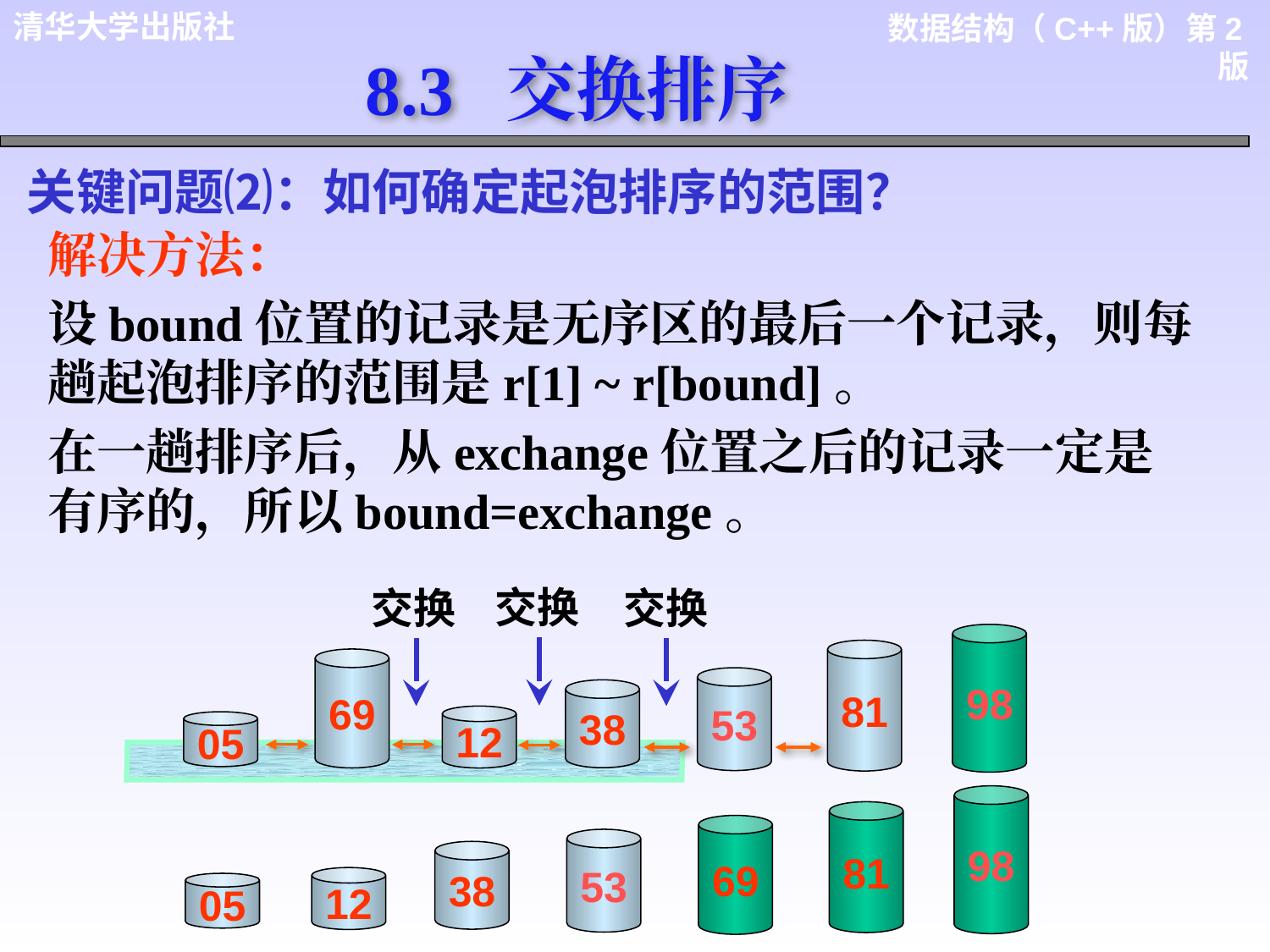

8.3  交换排序
关键问题⑵：如何确定起泡排序的范围？
解决方法：
设bound位置的记录是无序区的最后一个记录，则每趟起泡排序的范围是r[1] ~ r[bound]。
在一趟排序后，从exchange位置之后的记录一定是有序的，所以bound=exchange。
交换
38
交换
12
交换
53
98
81
69
53
38
12
05

05
98
81
69